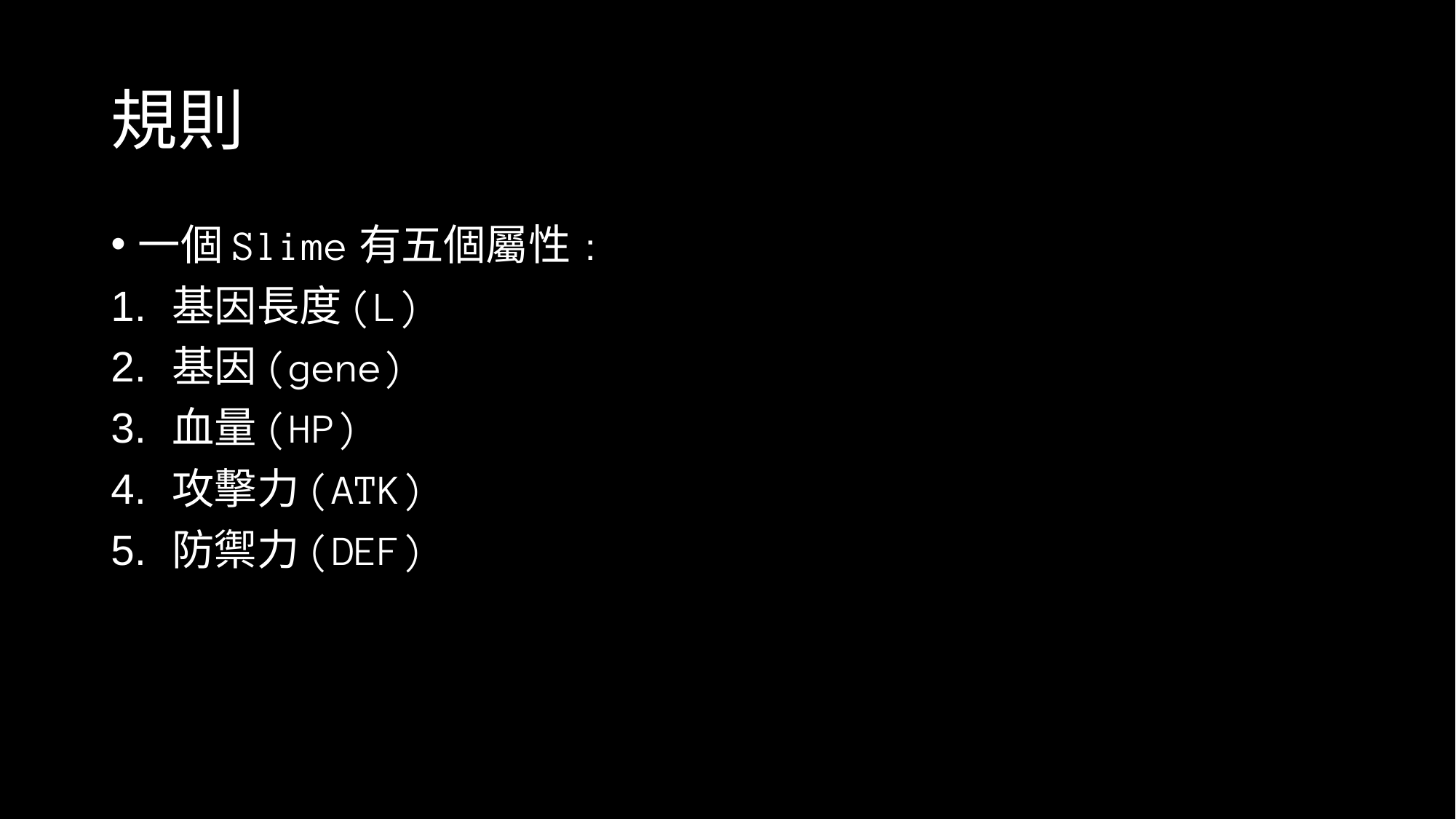

# 規則
一個Slime有五個屬性:
基因長度(L)
基因(gene)
血量(HP)
攻擊力(ATK)
防禦力(DEF)